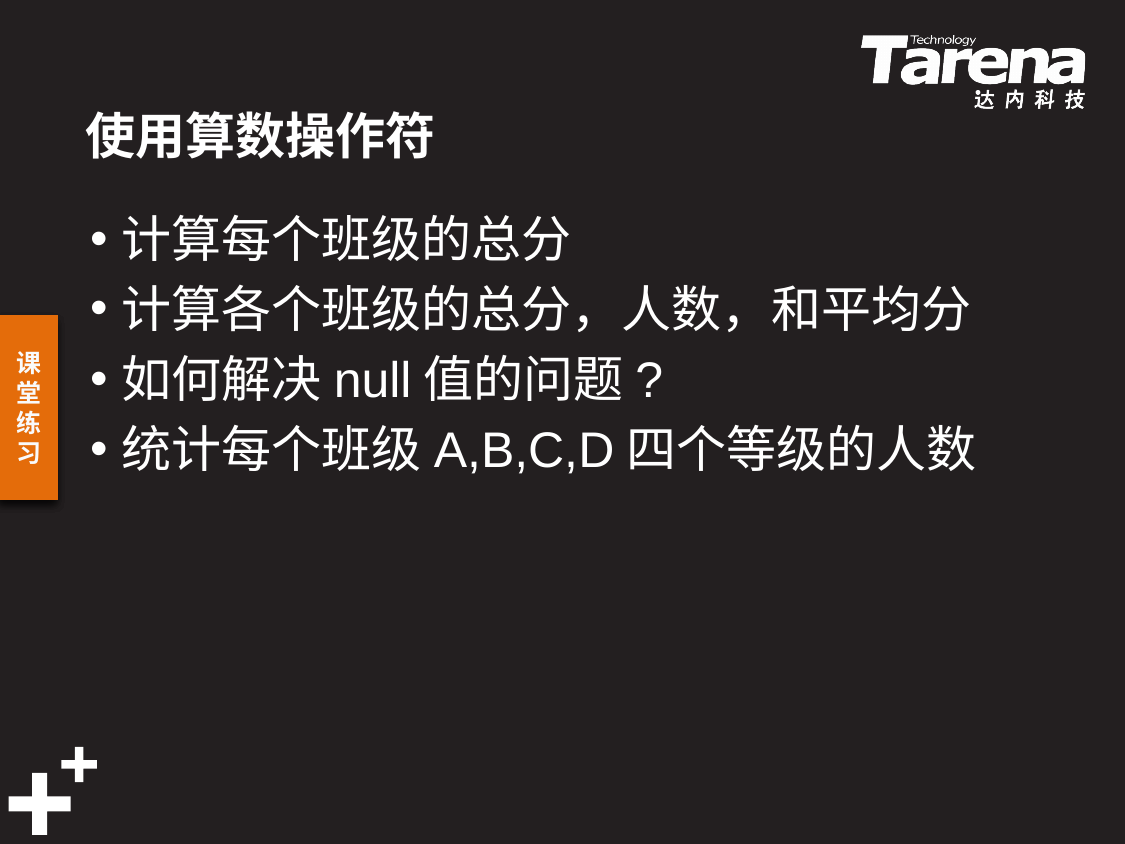

# 使用算数操作符
计算每个班级的总分
计算各个班级的总分，人数，和平均分
如何解决null值的问题?
统计每个班级A,B,C,D四个等级的人数